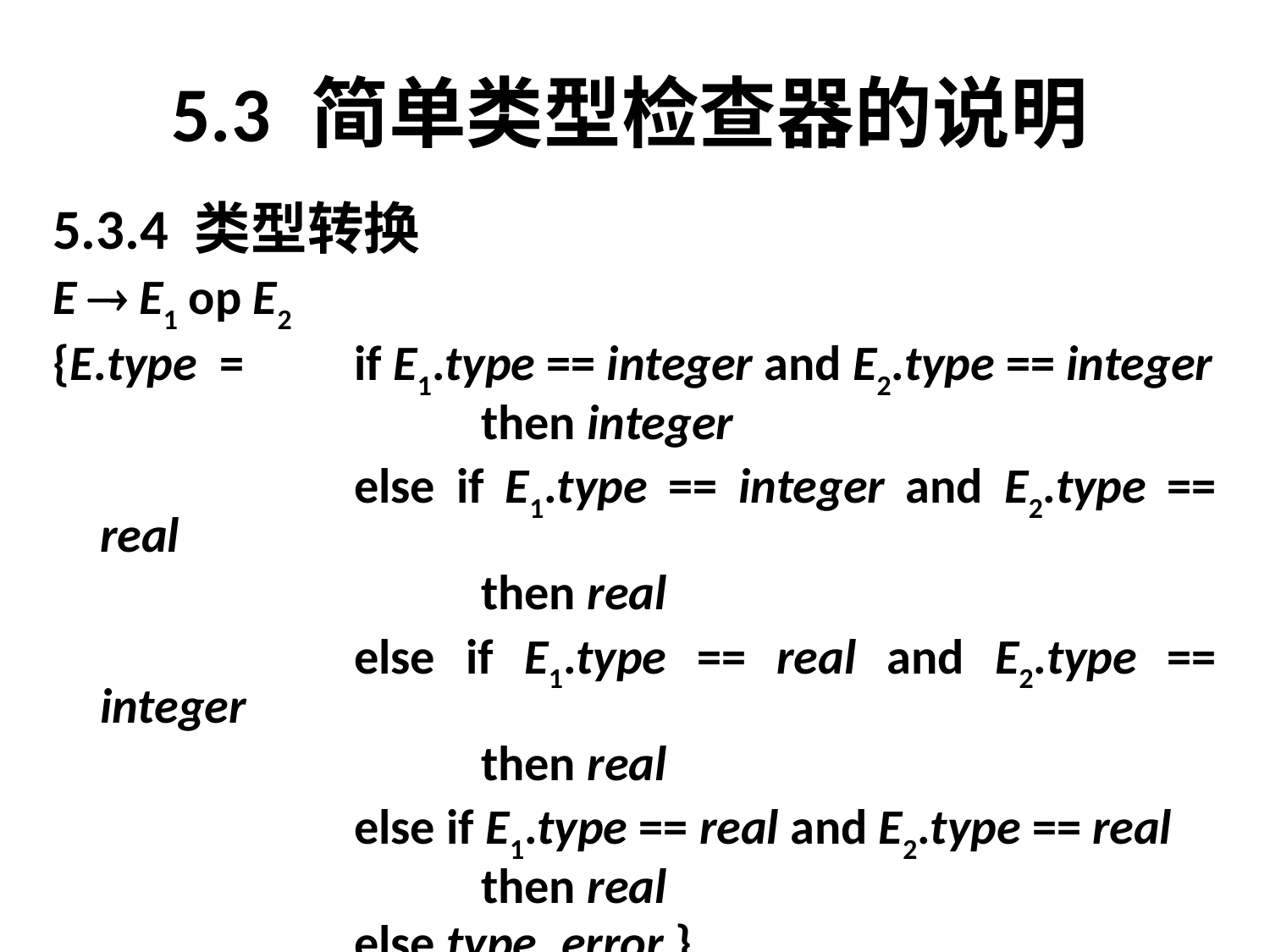

# 5.3 简单类型检查器的说明
5.3.4 类型转换
E → E1 op E2
{E.type  =	if E1.type == integer and E2.type == integer
				then integer
			else if E1.type == integer and E2.type == real
				then real
			else if E1.type == real and E2.type == integer
				then real
			else if E1.type == real and E2.type == real
				then real
			else type_error }